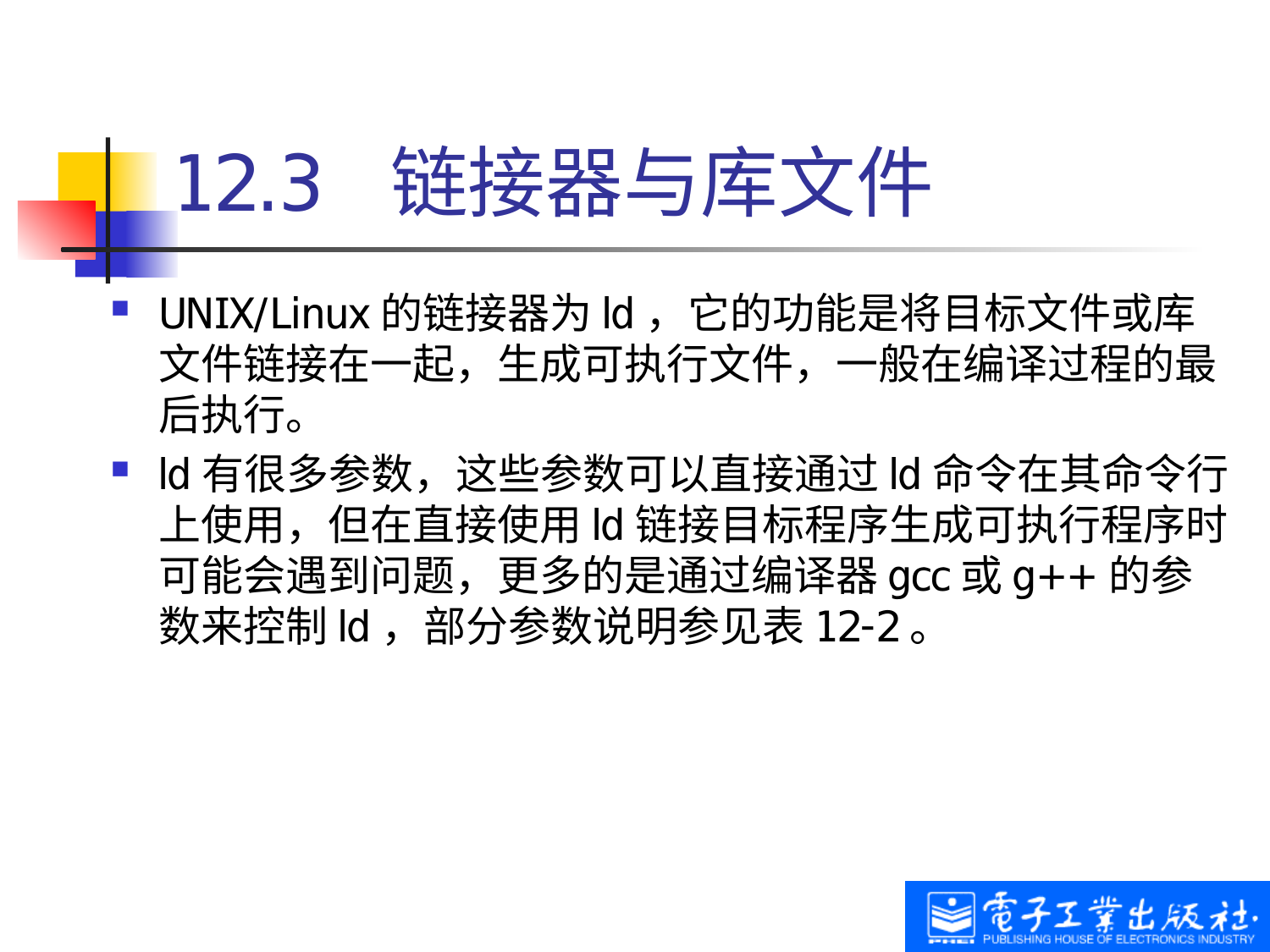

# 12.3  链接器与库文件
UNIX/Linux的链接器为ld，它的功能是将目标文件或库文件链接在一起，生成可执行文件，一般在编译过程的最后执行。
ld有很多参数，这些参数可以直接通过ld命令在其命令行上使用，但在直接使用ld链接目标程序生成可执行程序时可能会遇到问题，更多的是通过编译器gcc或g++的参数来控制ld，部分参数说明参见表12-2。